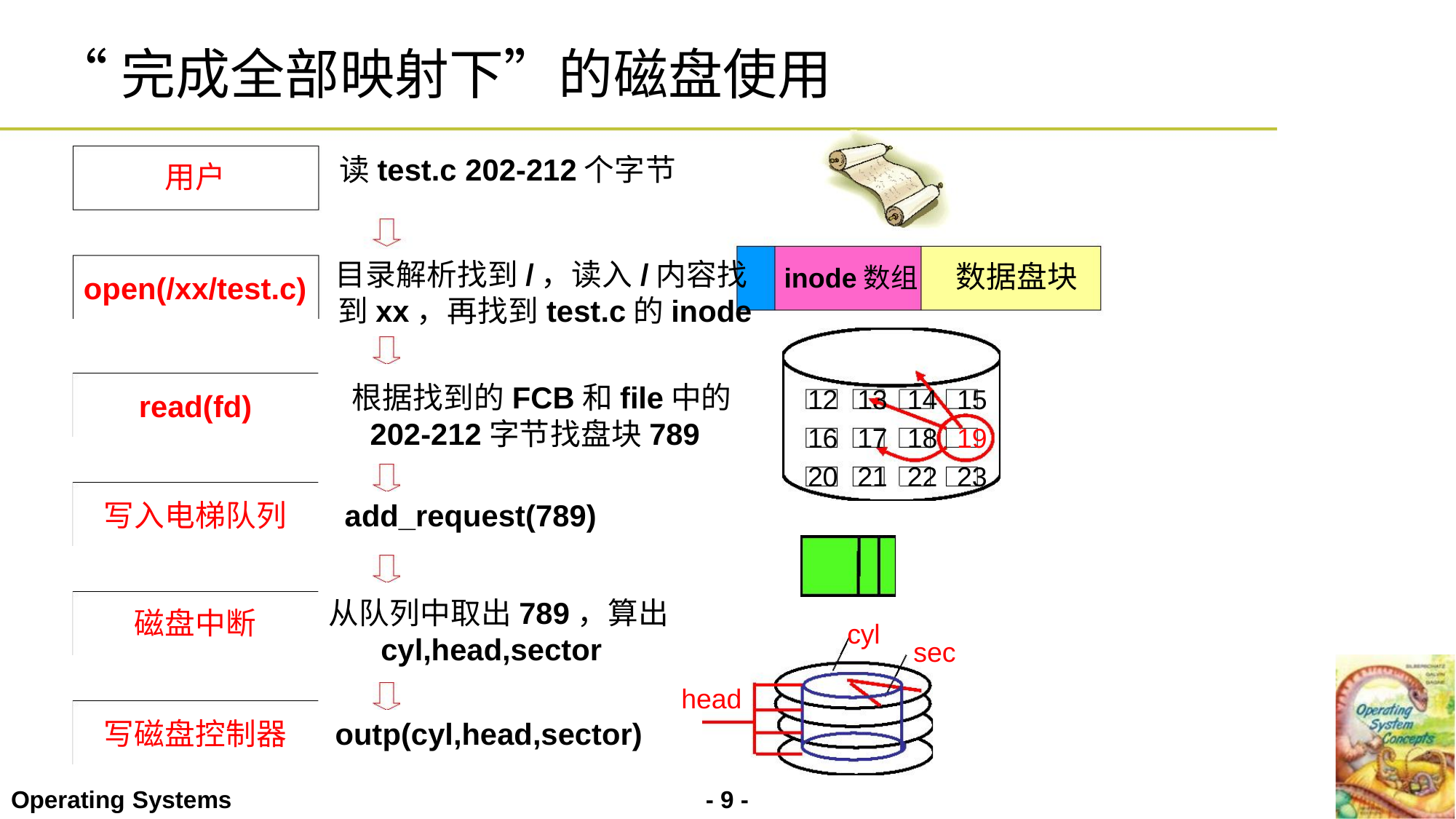

“完成全部映射下”的磁盘使用

读test.c 202-212个字节
用户
目录解析找到/，读入/内容找
到xx，再找到test.c的inode
inode数组 数据盘块
open(/xx/test.c)
read(fd)

根据找到的FCB和file中的
202-212字节找盘块789
12 13 14 15
16 17 18 19
20 21 22 23

写入电梯队列 add_request(789)

从队列中取出789，算出
磁盘中断
cyl
cyl,head,sector
sec

head

写磁盘控制器 outp(cyl,head,sector)
- 9 -
Operating Systems